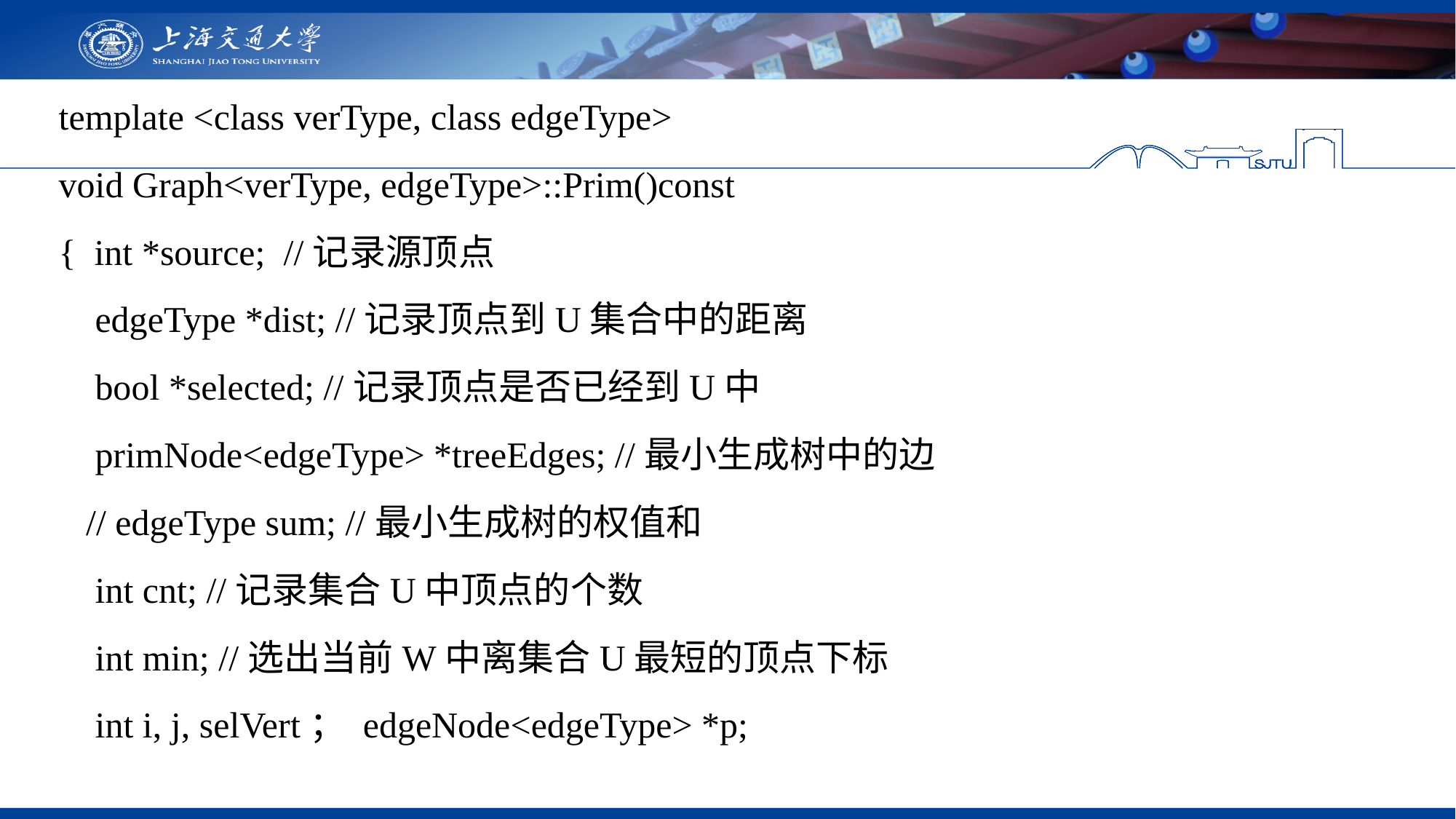

template <class verType, class edgeType>
void Graph<verType, edgeType>::Prim()const
{  int *source;  //记录源顶点
    edgeType *dist; //记录顶点到U集合中的距离
    bool *selected; //记录顶点是否已经到U中
    primNode<edgeType> *treeEdges; //最小生成树中的边
   // edgeType sum; //最小生成树的权值和
    int cnt; //记录集合U中顶点的个数
    int min; //选出当前W中离集合U最短的顶点下标
    int i, j, selVert； edgeNode<edgeType> *p;